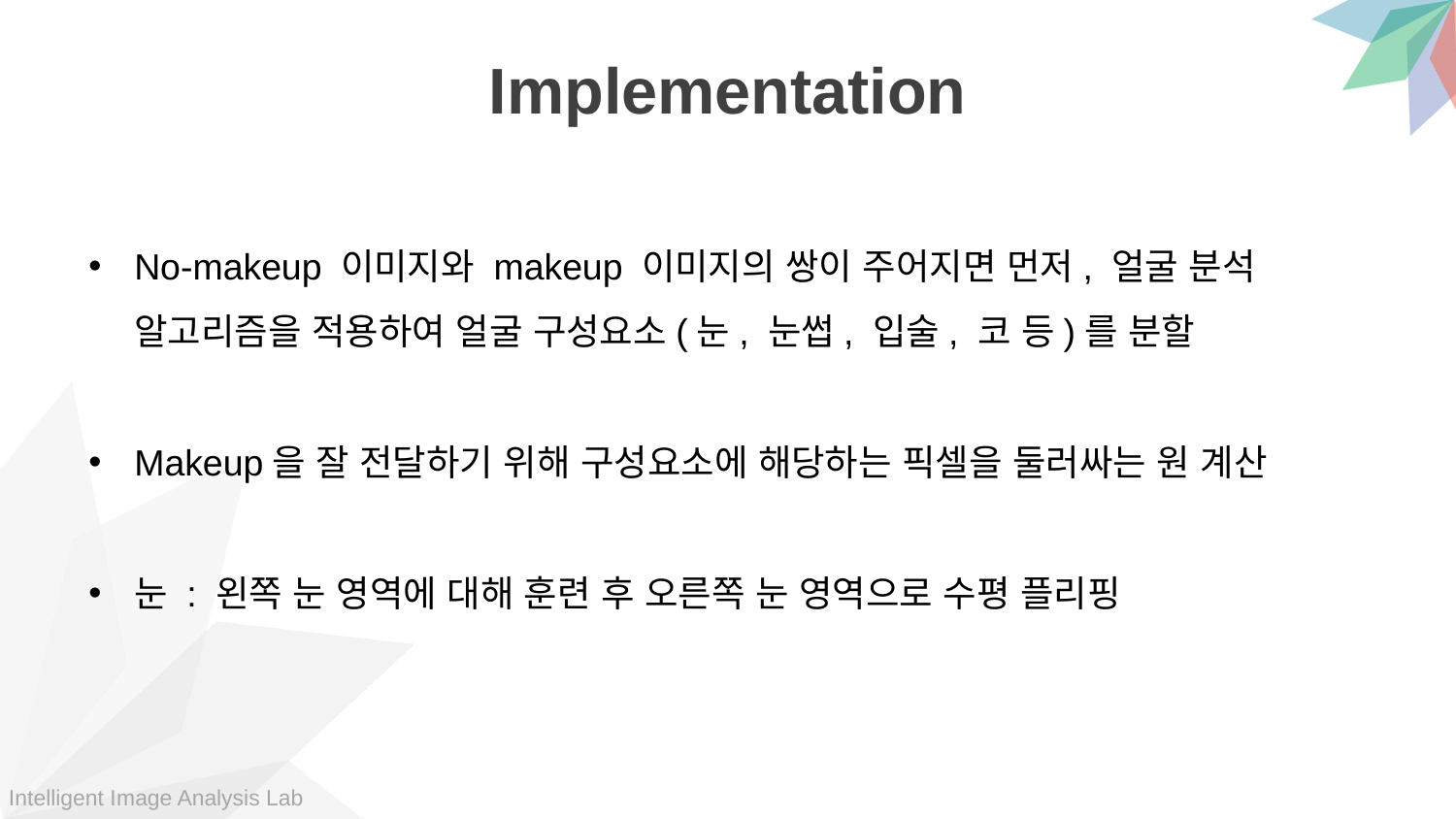

Implementation
No-makeup 이미지와 makeup 이미지의 쌍이 주어지면 먼저, 얼굴 분석 알고리즘을 적용하여 얼굴 구성요소(눈, 눈썹, 입술, 코 등)를 분할

Makeup을 잘 전달하기 위해 구성요소에 해당하는 픽셀을 둘러싸는 원 계산

눈 : 왼쪽 눈 영역에 대해 훈련 후 오른쪽 눈 영역으로 수평 플리핑